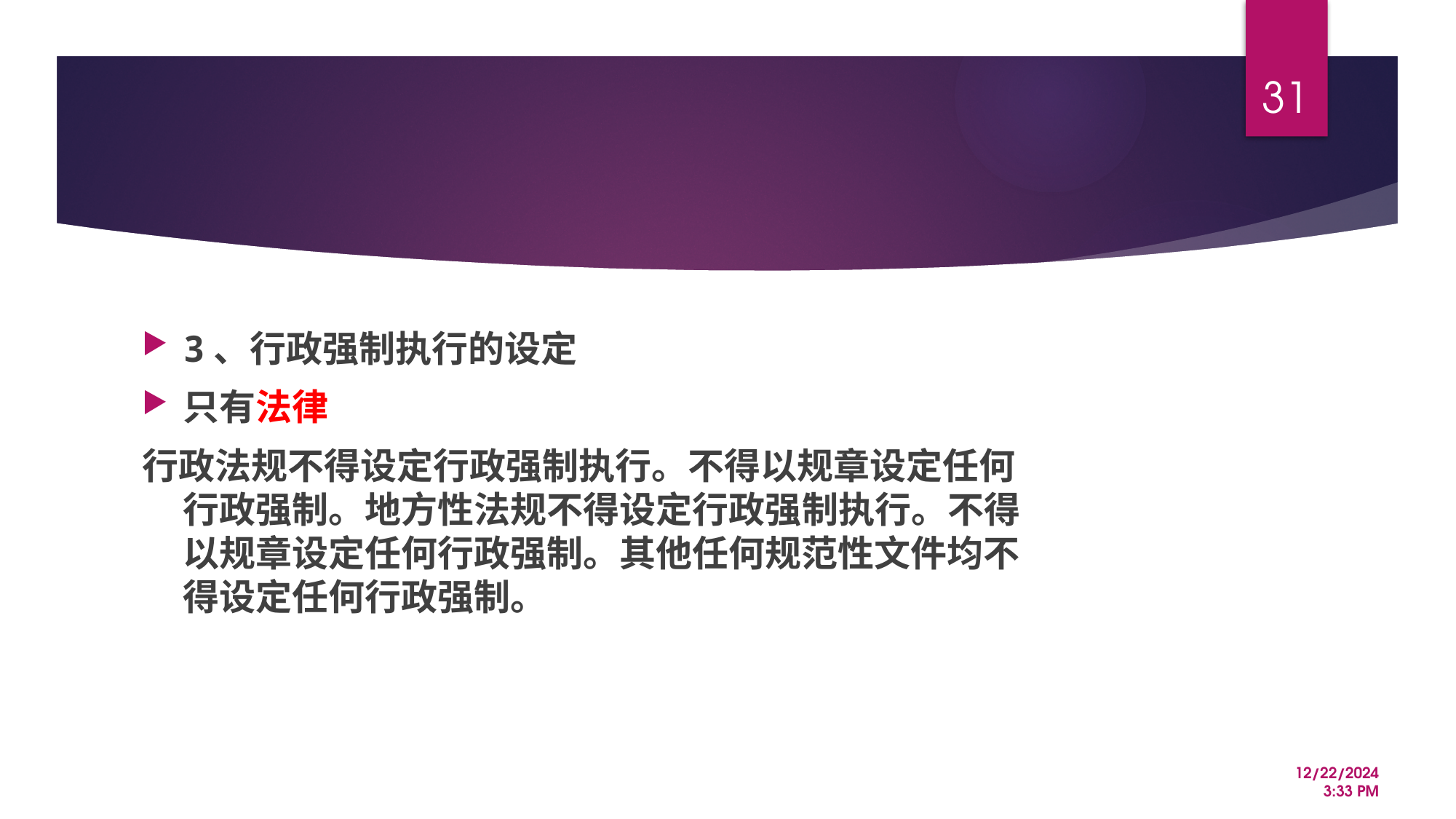

31
#
3、行政强制执行的设定
只有法律
行政法规不得设定行政强制执行。不得以规章设定任何行政强制。地方性法规不得设定行政强制执行。不得以规章设定任何行政强制。其他任何规范性文件均不得设定任何行政强制。

12/22/2024 3:33 PM